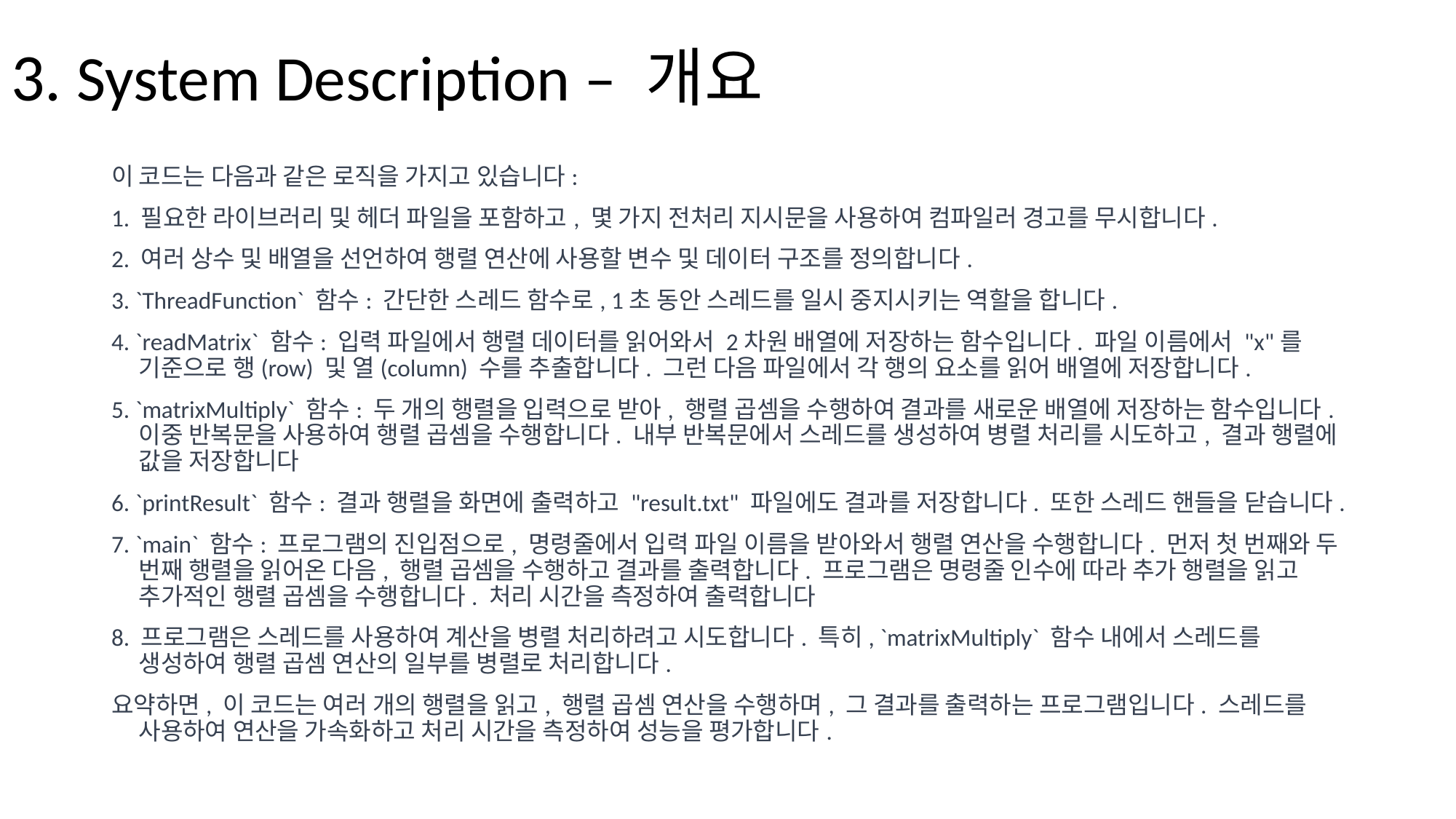

# 3. System Description – 개요
이 코드는 다음과 같은 로직을 가지고 있습니다:
1. 필요한 라이브러리 및 헤더 파일을 포함하고, 몇 가지 전처리 지시문을 사용하여 컴파일러 경고를 무시합니다.
2. 여러 상수 및 배열을 선언하여 행렬 연산에 사용할 변수 및 데이터 구조를 정의합니다.
3. `ThreadFunction` 함수: 간단한 스레드 함수로, 1초 동안 스레드를 일시 중지시키는 역할을 합니다.
4. `readMatrix` 함수: 입력 파일에서 행렬 데이터를 읽어와서 2차원 배열에 저장하는 함수입니다. 파일 이름에서 "x"를 기준으로 행(row) 및 열(column) 수를 추출합니다. 그런 다음 파일에서 각 행의 요소를 읽어 배열에 저장합니다.
5. `matrixMultiply` 함수: 두 개의 행렬을 입력으로 받아, 행렬 곱셈을 수행하여 결과를 새로운 배열에 저장하는 함수입니다. 이중 반복문을 사용하여 행렬 곱셈을 수행합니다. 내부 반복문에서 스레드를 생성하여 병렬 처리를 시도하고, 결과 행렬에 값을 저장합니다
6. `printResult` 함수: 결과 행렬을 화면에 출력하고 "result.txt" 파일에도 결과를 저장합니다. 또한 스레드 핸들을 닫습니다.
7. `main` 함수: 프로그램의 진입점으로, 명령줄에서 입력 파일 이름을 받아와서 행렬 연산을 수행합니다. 먼저 첫 번째와 두 번째 행렬을 읽어온 다음, 행렬 곱셈을 수행하고 결과를 출력합니다. 프로그램은 명령줄 인수에 따라 추가 행렬을 읽고 추가적인 행렬 곱셈을 수행합니다. 처리 시간을 측정하여 출력합니다
8. 프로그램은 스레드를 사용하여 계산을 병렬 처리하려고 시도합니다. 특히, `matrixMultiply` 함수 내에서 스레드를 생성하여 행렬 곱셈 연산의 일부를 병렬로 처리합니다.
요약하면, 이 코드는 여러 개의 행렬을 읽고, 행렬 곱셈 연산을 수행하며, 그 결과를 출력하는 프로그램입니다. 스레드를 사용하여 연산을 가속화하고 처리 시간을 측정하여 성능을 평가합니다.